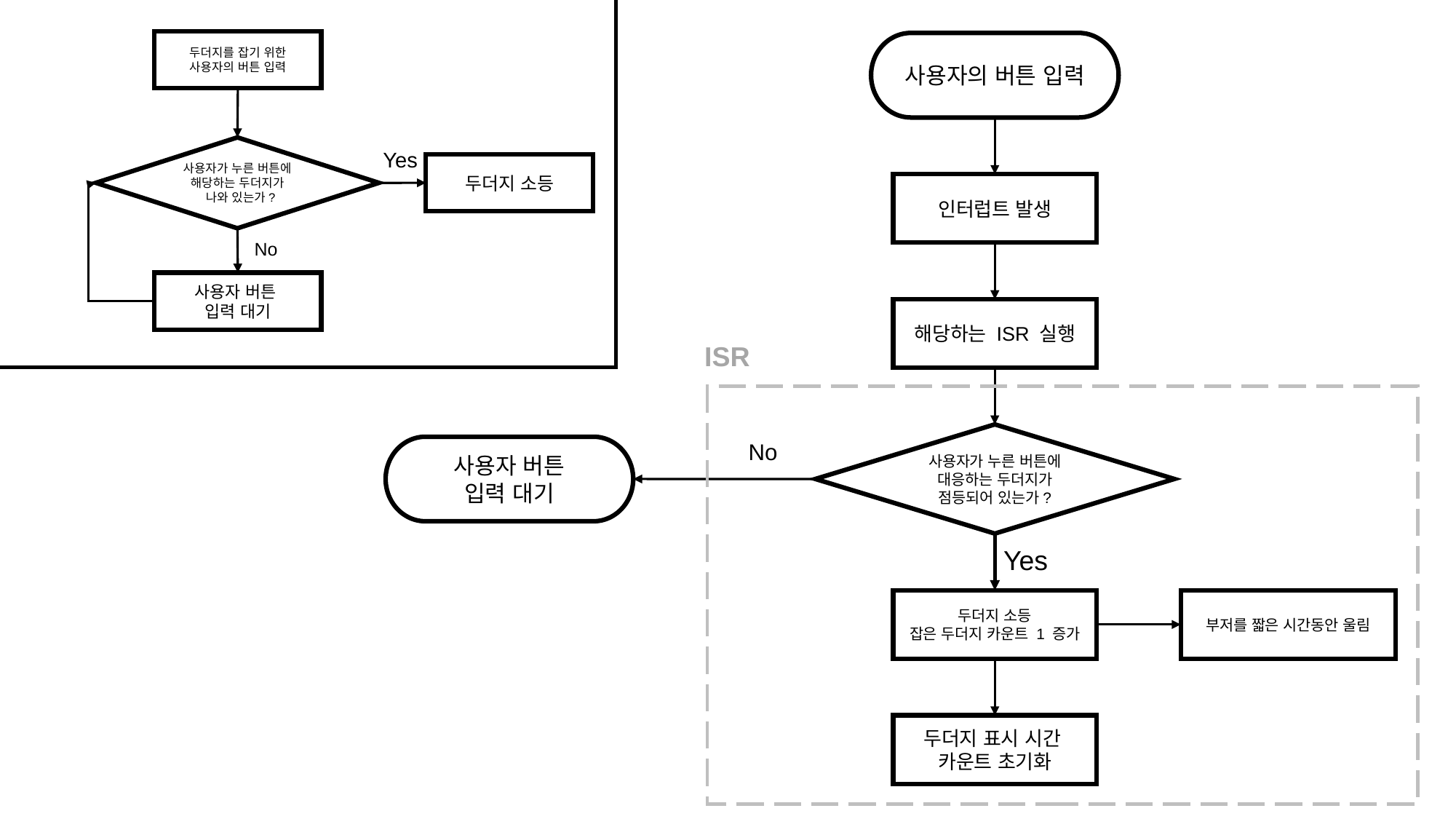

두더지를 잡기 위한
사용자의 버튼 입력
사용자가 누른 버튼에 해당하는 두더지가
 나와 있는가?
Yes
두더지 소등
No
사용자 버튼
입력 대기
사용자의 버튼 입력
인터럽트 발생
해당하는 ISR 실행
ISR

사용자가 누른 버튼에 대응하는 두더지가
점등되어 있는가?
No
사용자 버튼
입력 대기
Yes
두더지 소등
잡은 두더지 카운트 1 증가
부저를 짧은 시간동안 울림
두더지 표시 시간
카운트 초기화